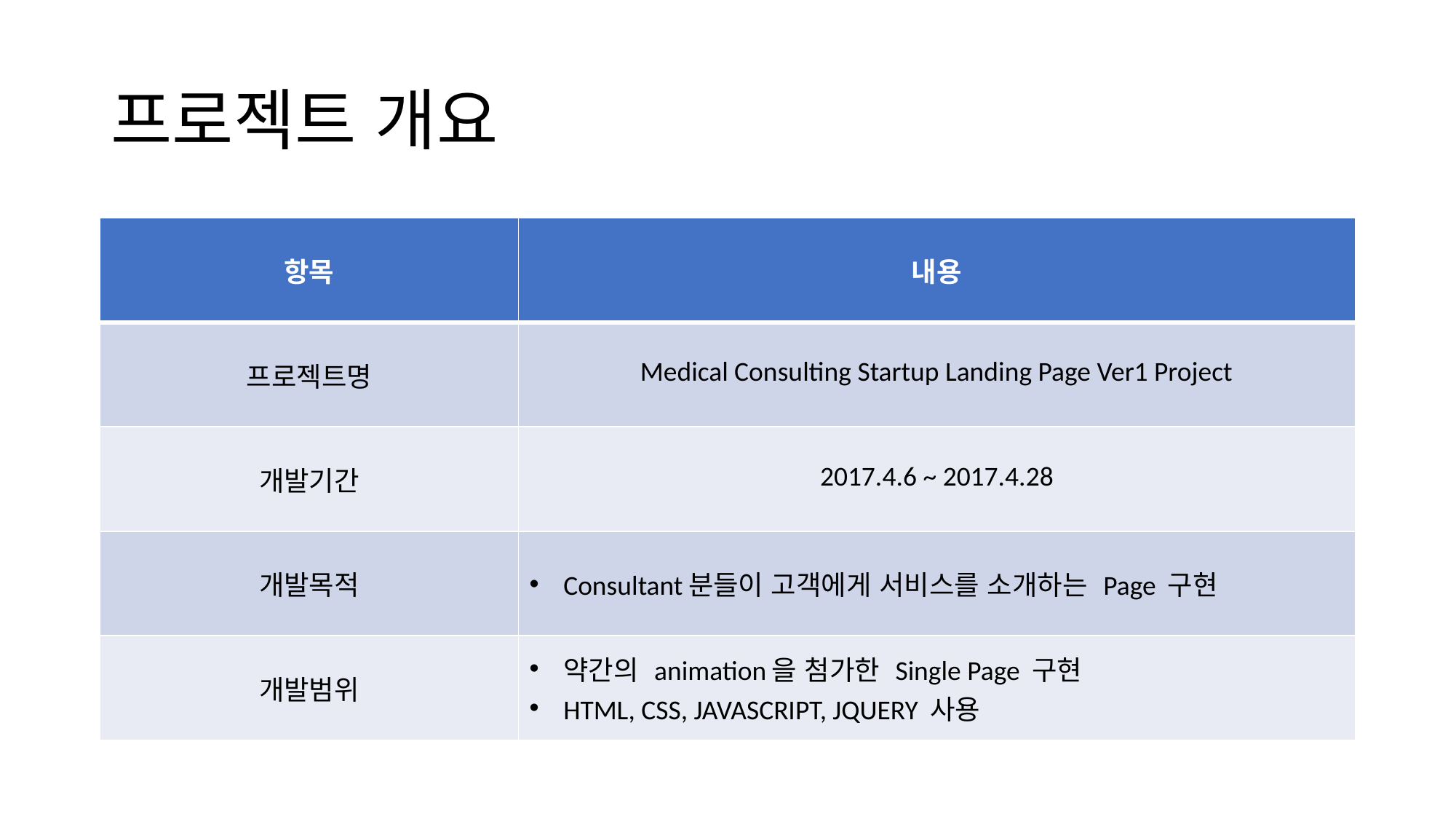

# 프로젝트 개요
| 항목 | 내용 |
| --- | --- |
| 프로젝트명 | Medical Consulting Startup Landing Page Ver1 Project |
| 개발기간 | 2017.4.6 ~ 2017.4.28 |
| 개발목적 | Consultant분들이 고객에게 서비스를 소개하는 Page 구현 |
| 개발범위 | 약간의 animation을 첨가한 Single Page 구현 HTML, CSS, JAVASCRIPT, JQUERY 사용 |